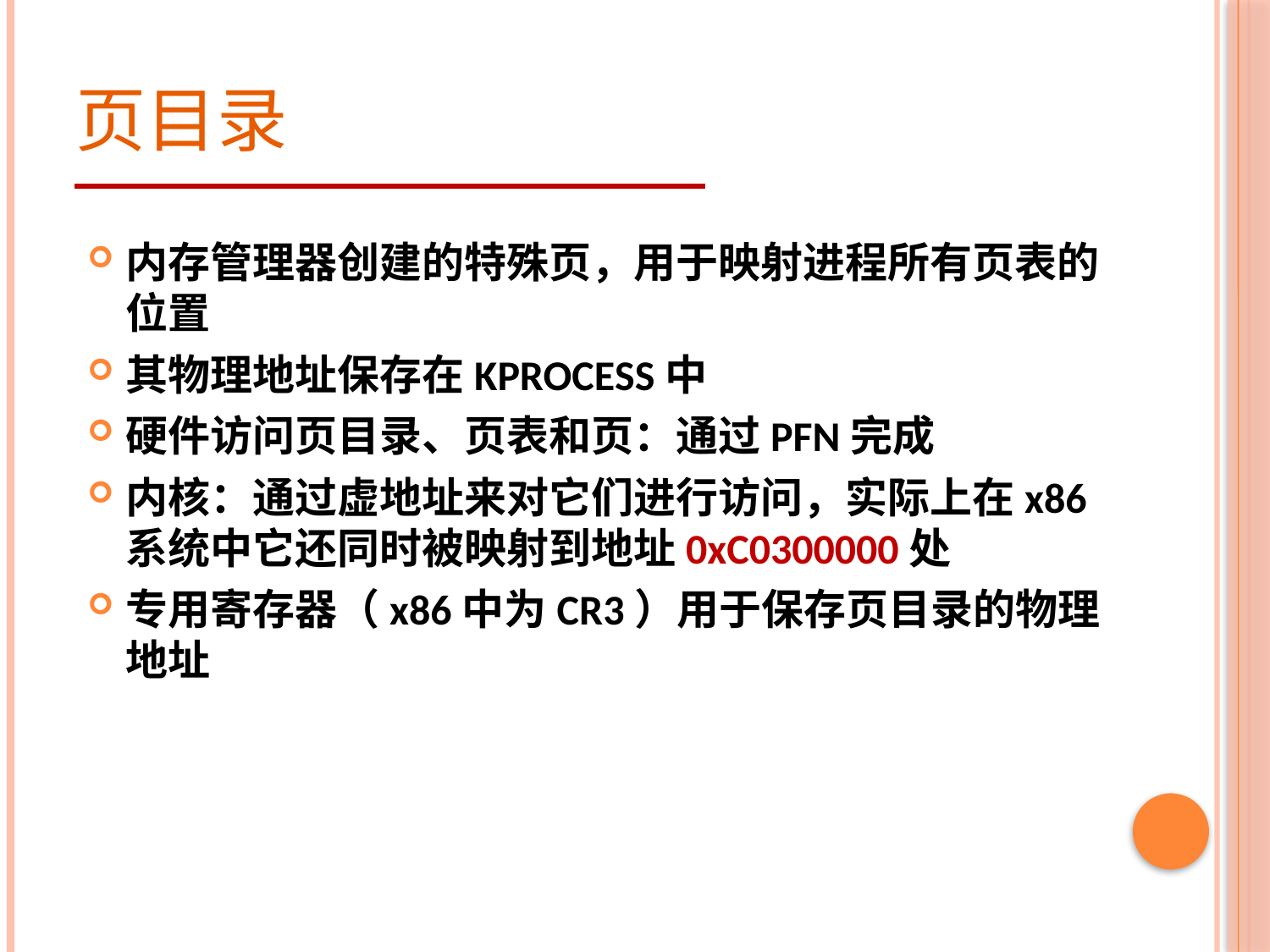

# 页目录
内存管理器创建的特殊页，用于映射进程所有页表的位置
其物理地址保存在KPROCESS中
硬件访问页目录、页表和页：通过PFN完成
内核：通过虚地址来对它们进行访问，实际上在x86系统中它还同时被映射到地址0xC0300000处
专用寄存器（x86中为CR3）用于保存页目录的物理地址